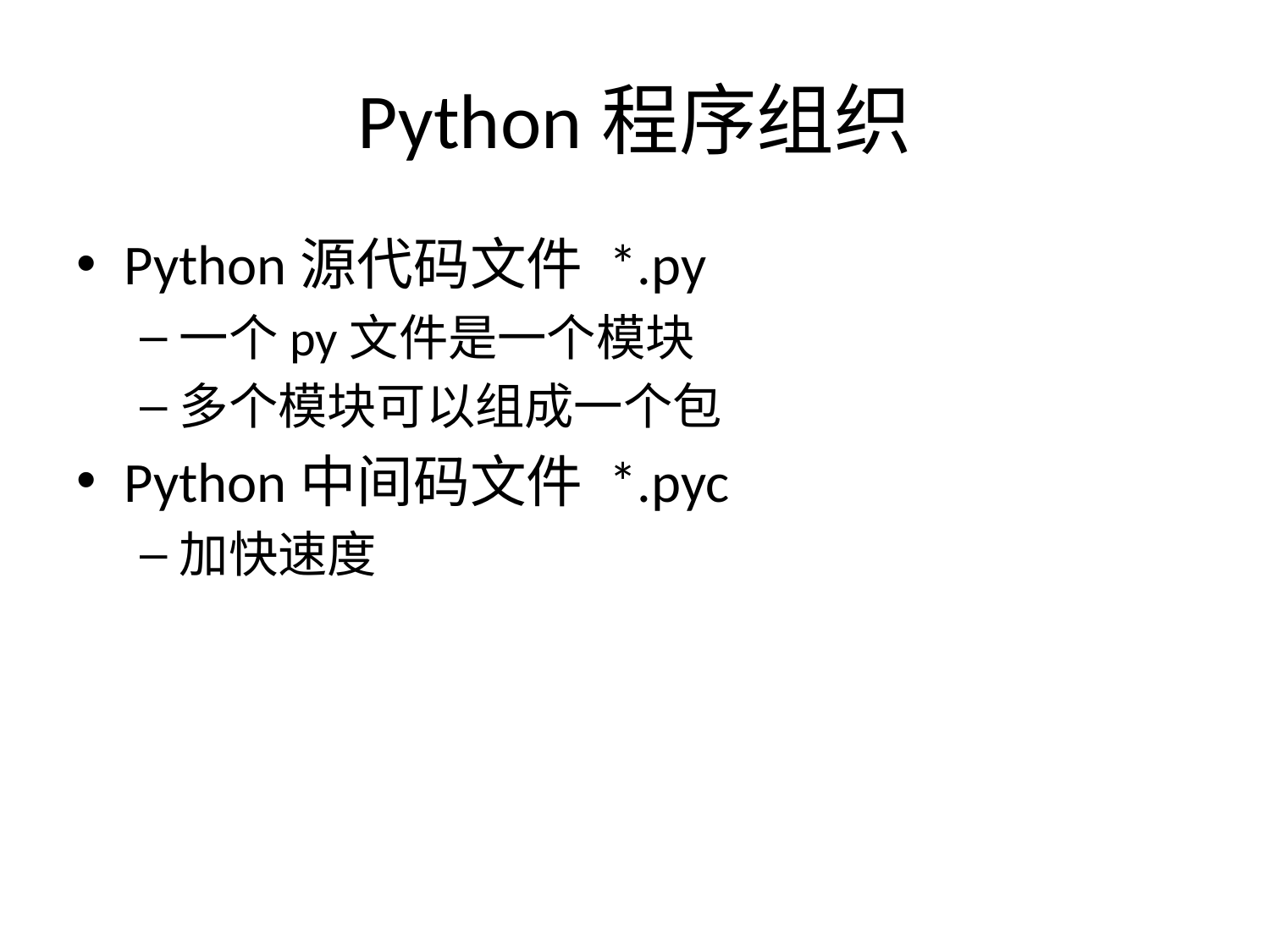

# Python程序组织
Python源代码文件 *.py
一个py文件是一个模块
多个模块可以组成一个包
Python中间码文件 *.pyc
加快速度